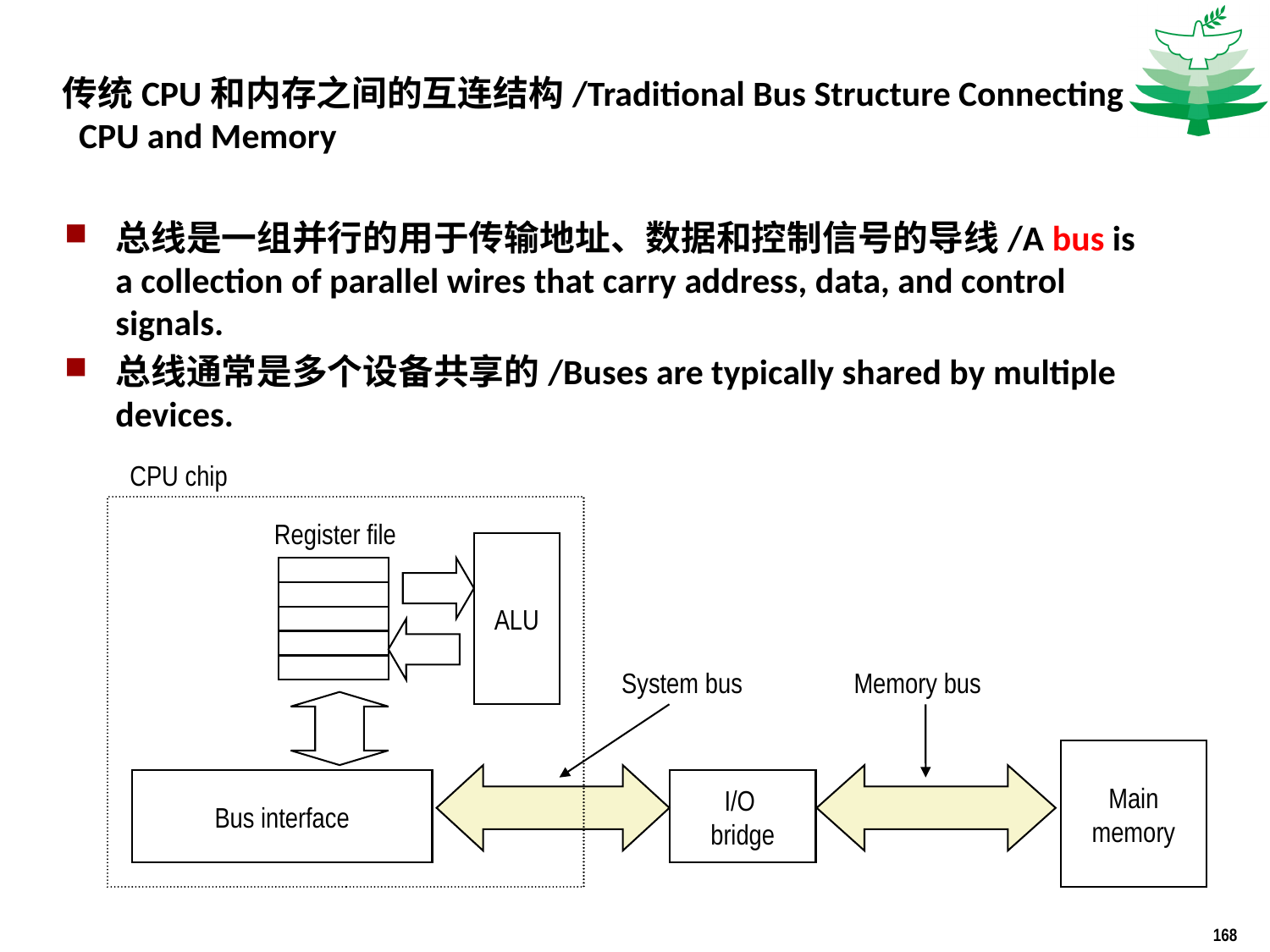

# 传统CPU和内存之间的互连结构/Traditional Bus Structure Connecting CPU and Memory
总线是一组并行的用于传输地址、数据和控制信号的导线/A bus is a collection of parallel wires that carry address, data, and control signals.
总线通常是多个设备共享的/Buses are typically shared by multiple devices.
CPU chip

Register file
ALU

System bus
Memory bus

Main
memory

Bus interface
I/O
bridge